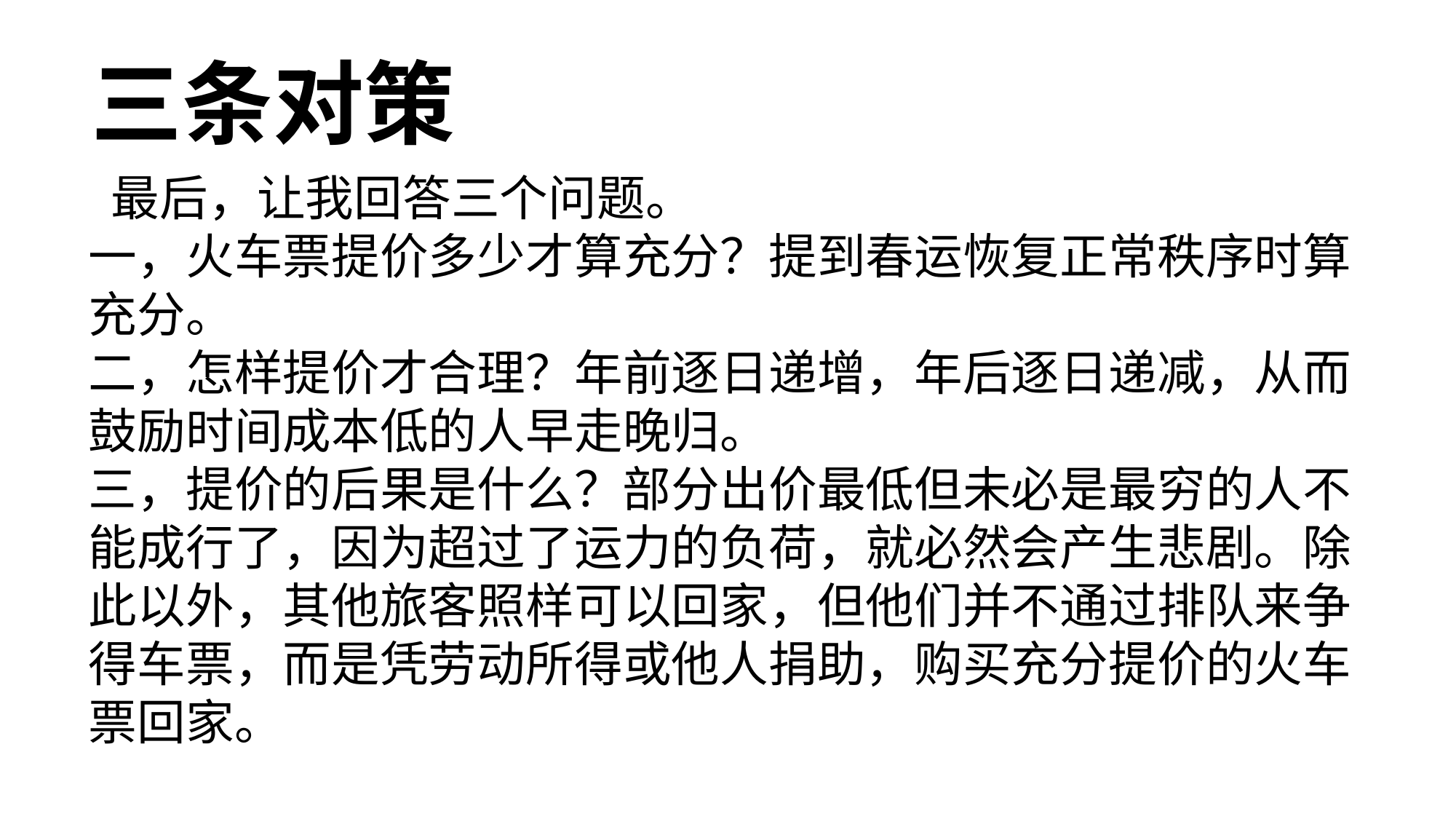

三条对策
 最后，让我回答三个问题。
一，火车票提价多少才算充分？提到春运恢复正常秩序时算充分。
二，怎样提价才合理？年前逐日递增，年后逐日递减，从而鼓励时间成本低的人早走晚归。
三，提价的后果是什么？部分出价最低但未必是最穷的人不能成行了，因为超过了运力的负荷，就必然会产生悲剧。除此以外，其他旅客照样可以回家，但他们并不通过排队来争得车票，而是凭劳动所得或他人捐助，购买充分提价的火车票回家。